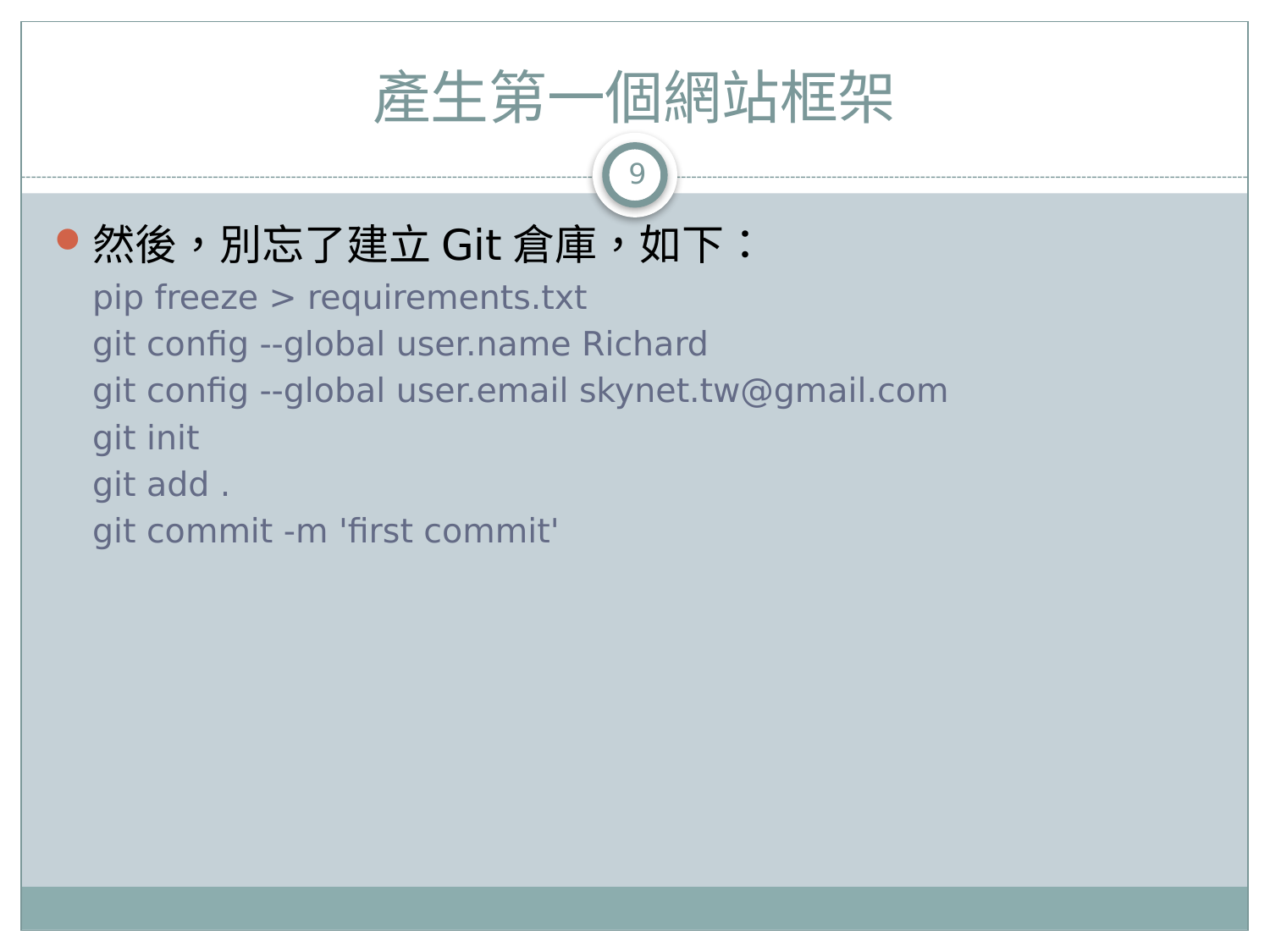

# 產生第一個網站框架
9
然後，別忘了建立Git倉庫，如下：
pip freeze > requirements.txt
git config --global user.name Richard
git config --global user.email skynet.tw@gmail.com
git init
git add .
git commit -m 'first commit'